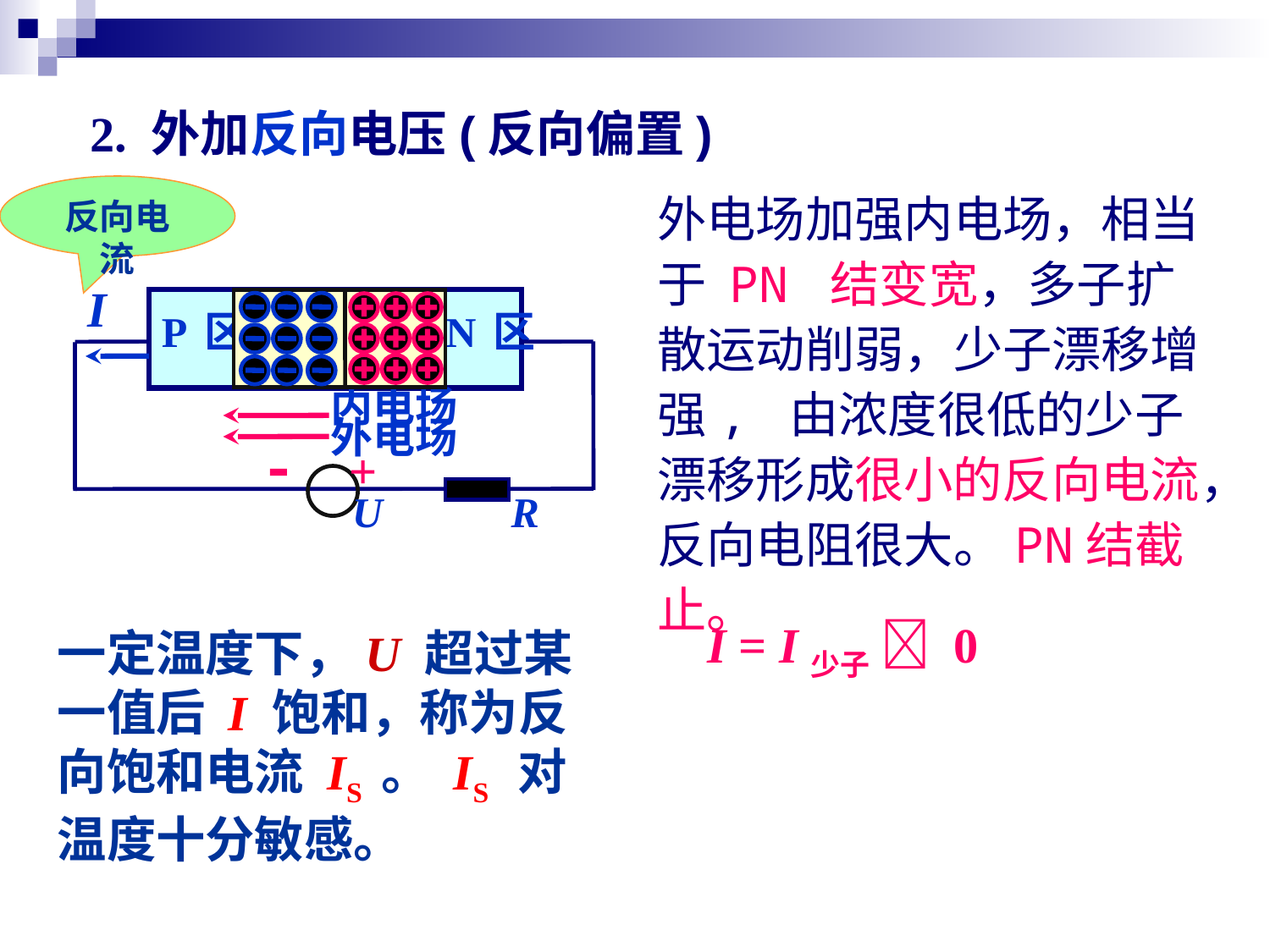

2. 外加反向电压(反向偏置)
反向电流
外电场加强内电场，相当于 PN 结变宽，多子扩散运动削弱，少子漂移增强, 由浓度很低的少子漂移形成很小的反向电流，反向电阻很大。PN结截止。
I

P 区
N 区

 −     +

U

R
内电场
外电场

I = I少子 ≈ 0
一定温度下，U 超过某一值后 I 饱和，称为反向饱和电流 IS 。 IS  对温度十分敏感。

29